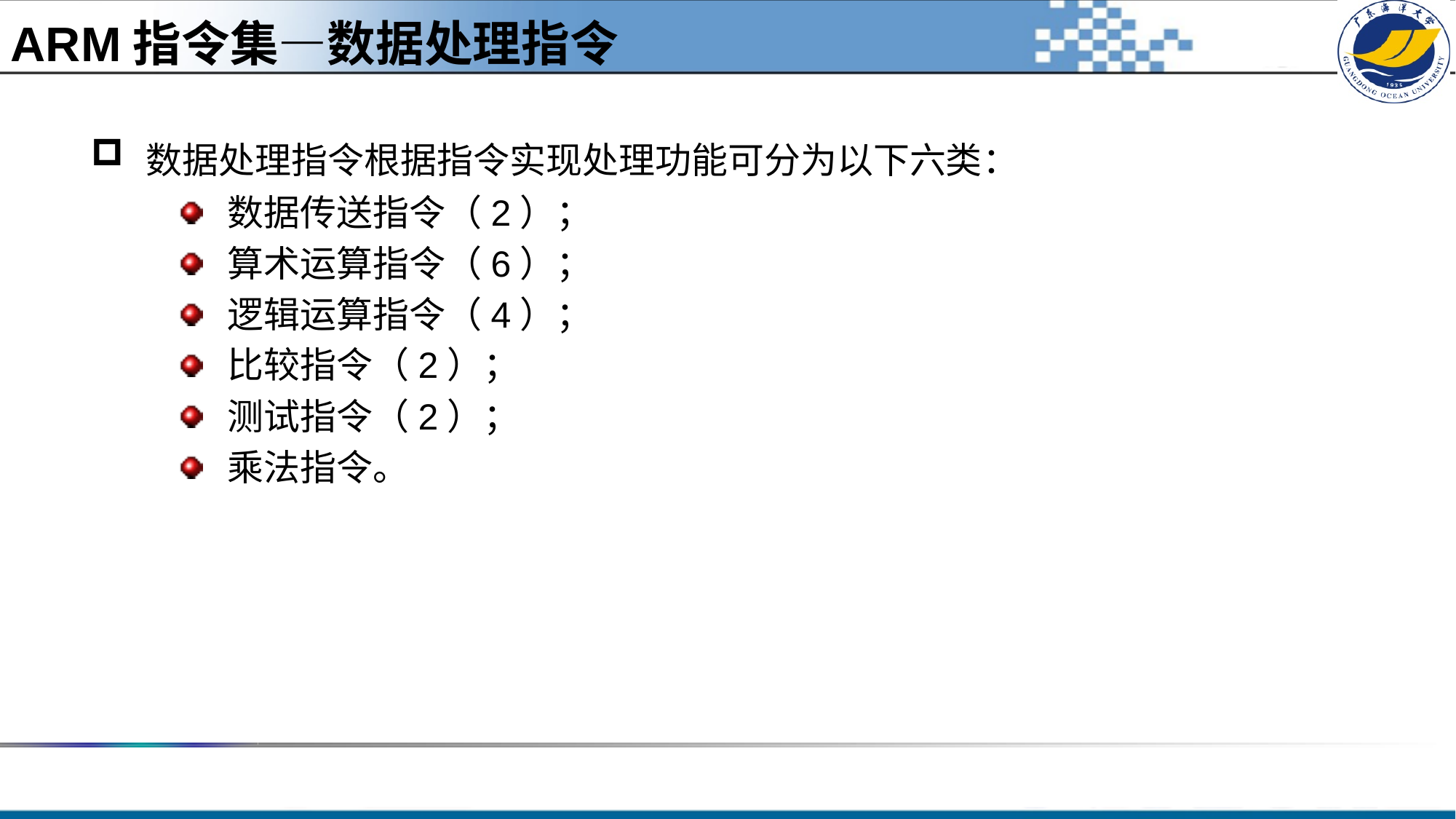

ARM指令集—数据处理指令
数据处理指令根据指令实现处理功能可分为以下六类：
  数据传送指令（2）；
  算术运算指令（6）；
  逻辑运算指令（4）；
  比较指令（2）；
  测试指令（2）；
  乘法指令。

43